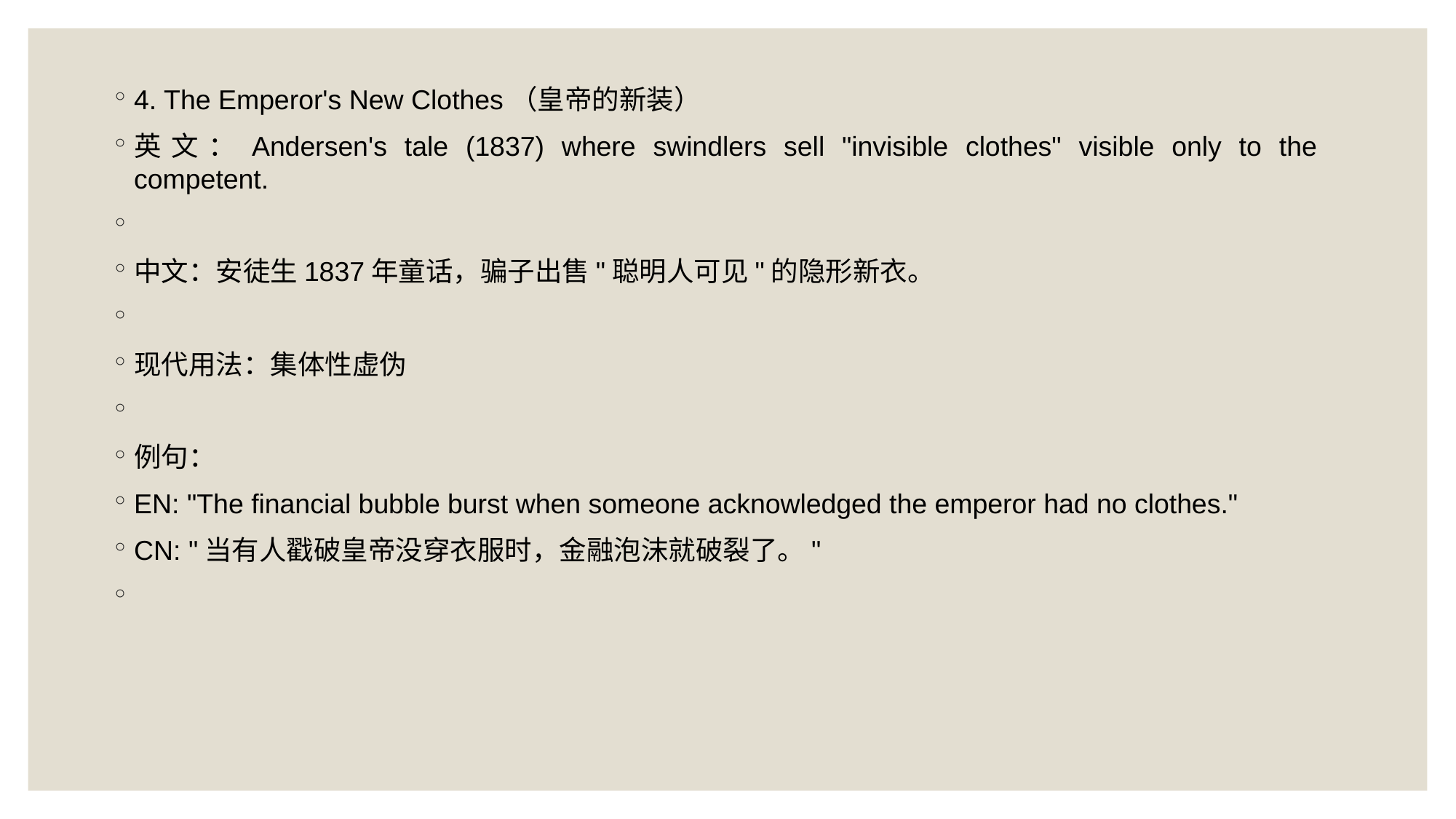

4. The Emperor's New Clothes（皇帝的新装）
英文：Andersen's tale (1837) where swindlers sell "invisible clothes" visible only to the competent.

中文：安徒生1837年童话，骗子出售"聪明人可见"的隐形新衣。

现代用法：集体性虚伪

例句：
EN: "The financial bubble burst when someone acknowledged the emperor had no clothes."
CN: "当有人戳破皇帝没穿衣服时，金融泡沫就破裂了。"

#